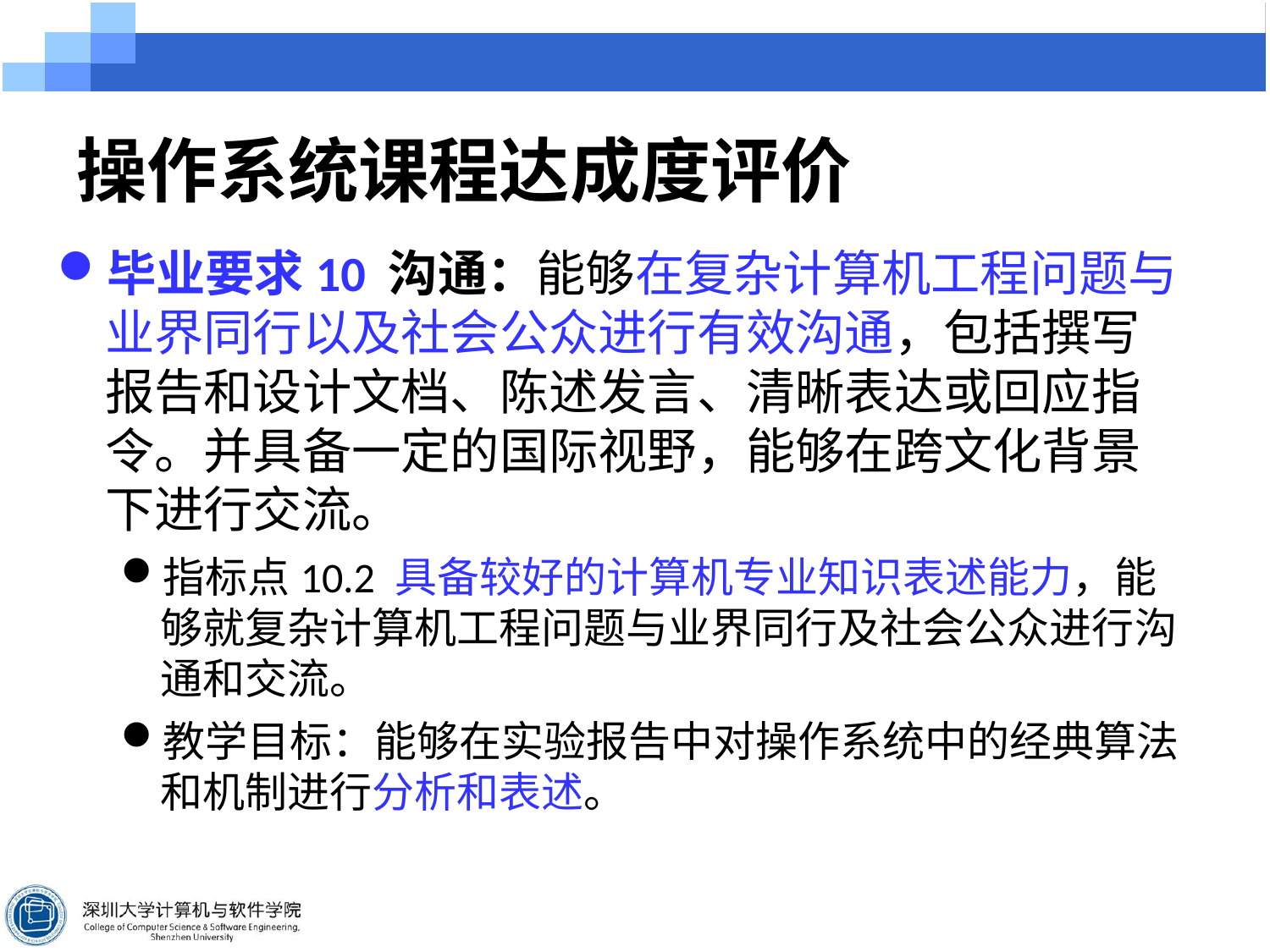

操作系统课程达成度评价
毕业要求10 沟通：能够在复杂计算机工程问题与业界同行以及社会公众进行有效沟通，包括撰写报告和设计文档、陈述发言、清晰表达或回应指令。并具备一定的国际视野，能够在跨文化背景下进行交流。
指标点10.2 具备较好的计算机专业知识表述能力，能够就复杂计算机工程问题与业界同行及社会公众进行沟通和交流。
教学目标：能够在实验报告中对操作系统中的经典算法和机制进行分析和表述。